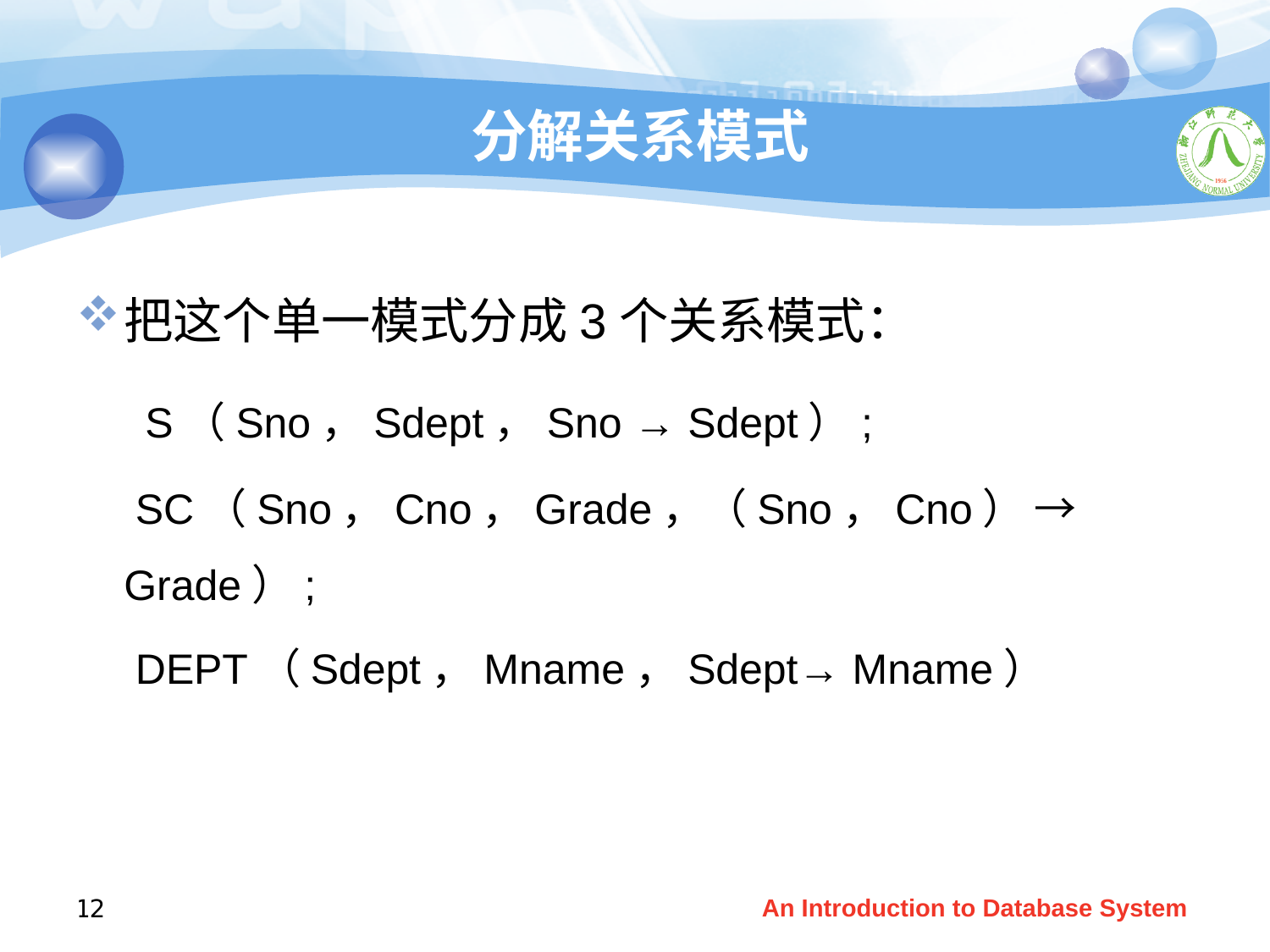

# 分解关系模式
把这个单一模式分成3个关系模式：
     S（Sno，Sdept，Sno → Sdept）;
     SC（Sno，Cno，Grade，（Sno，Cno） → Grade）;
     DEPT（Sdept，Mname，Sdept→ Mname）
12
An Introduction to Database System